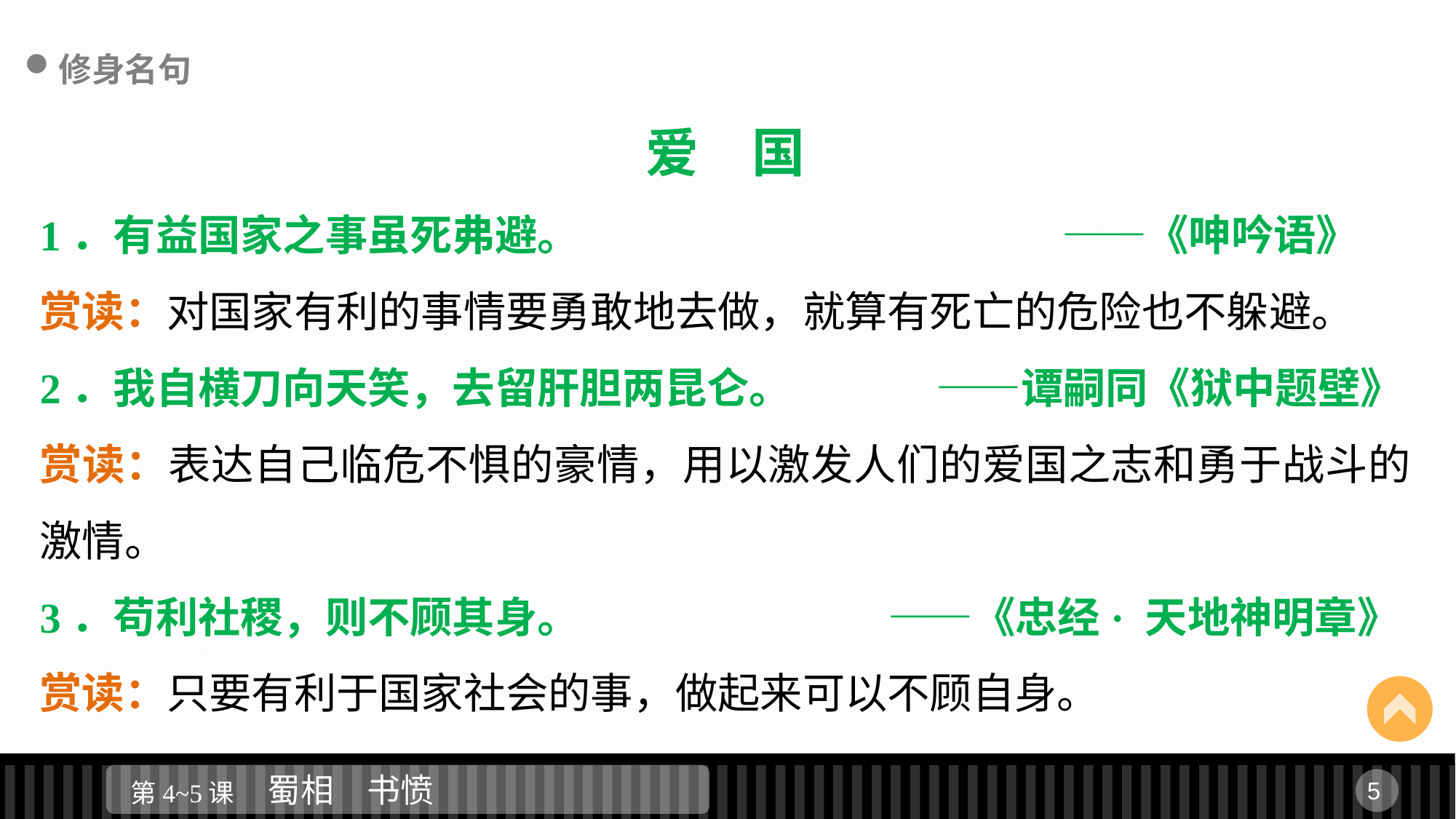

修身名句
爱　国
1．有益国家之事虽死弗避。                                                  ——《呻吟语》
赏读：对国家有利的事情要勇敢地去做，就算有死亡的危险也不躲避。
2．我自横刀向天笑，去留肝胆两昆仑。               ——谭嗣同《狱中题壁》
赏读：表达自己临危不惧的豪情，用以激发人们的爱国之志和勇于战斗的激情。
3．苟利社稷，则不顾其身。                                ——《忠经· 天地神明章》
赏读：只要有利于国家社会的事，做起来可以不顾自身。